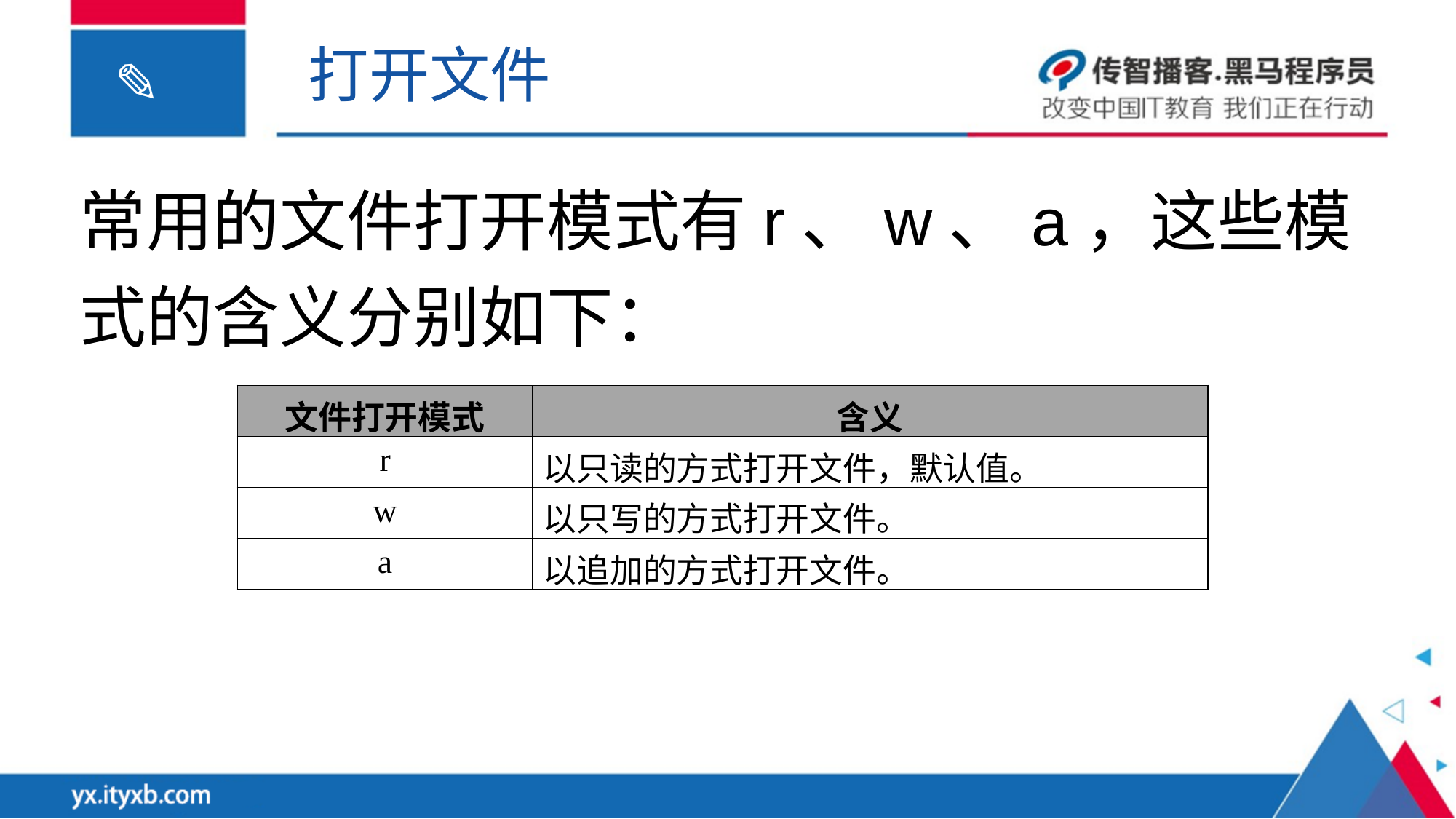

打开文件
常用的文件打开模式有r、w、a，这些模式的含义分别如下：
| 文件打开模式 | 含义 |
| --- | --- |
| r | 以只读的方式打开文件，默认值。 |
| w | 以只写的方式打开文件。 |
| a | 以追加的方式打开文件。 |